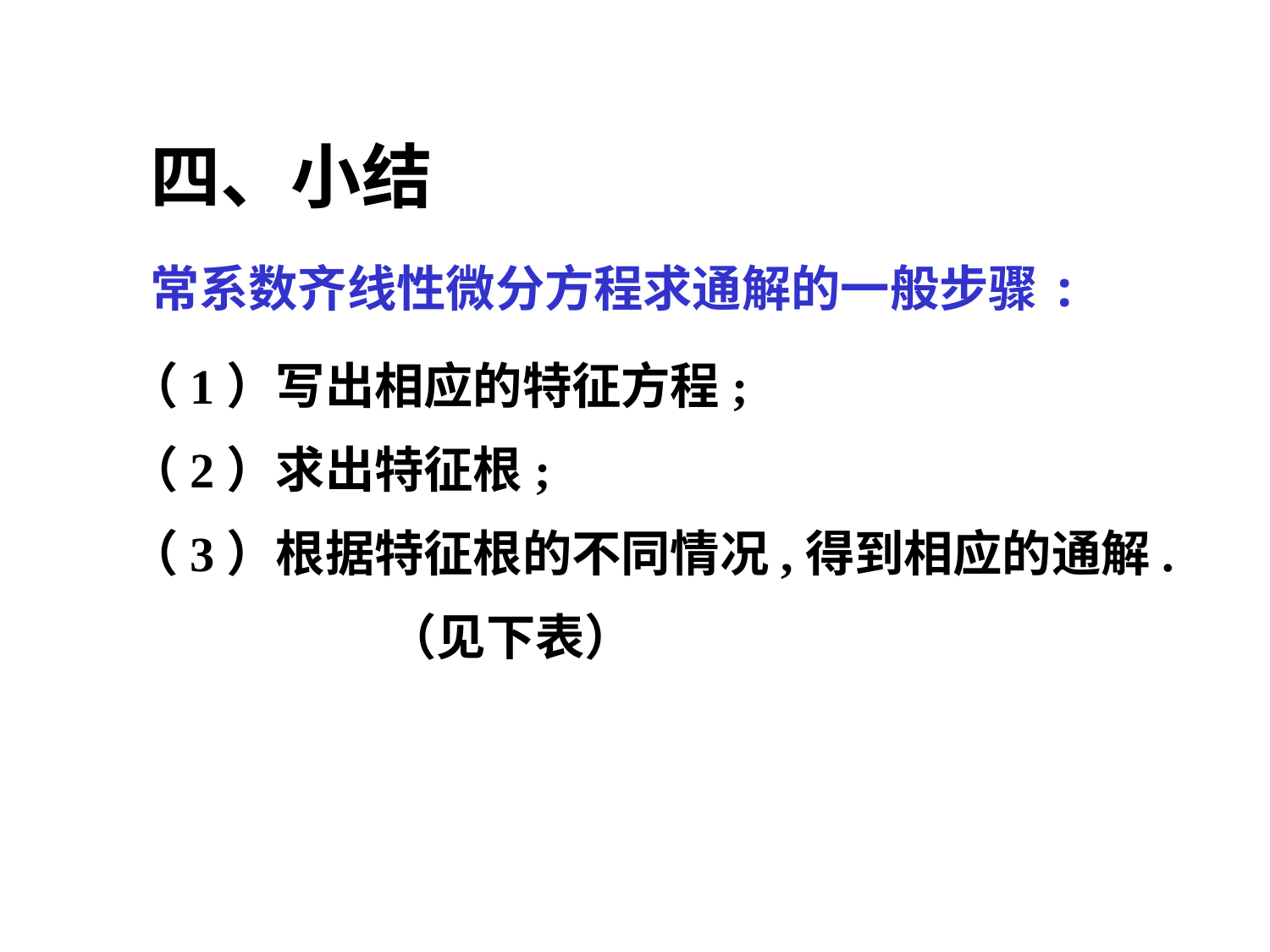

# 四、小结
常系数齐线性微分方程求通解的一般步骤:
（1）写出相应的特征方程;
（2）求出特征根;
（3）根据特征根的不同情况,得到相应的通解.
                      （见下表）